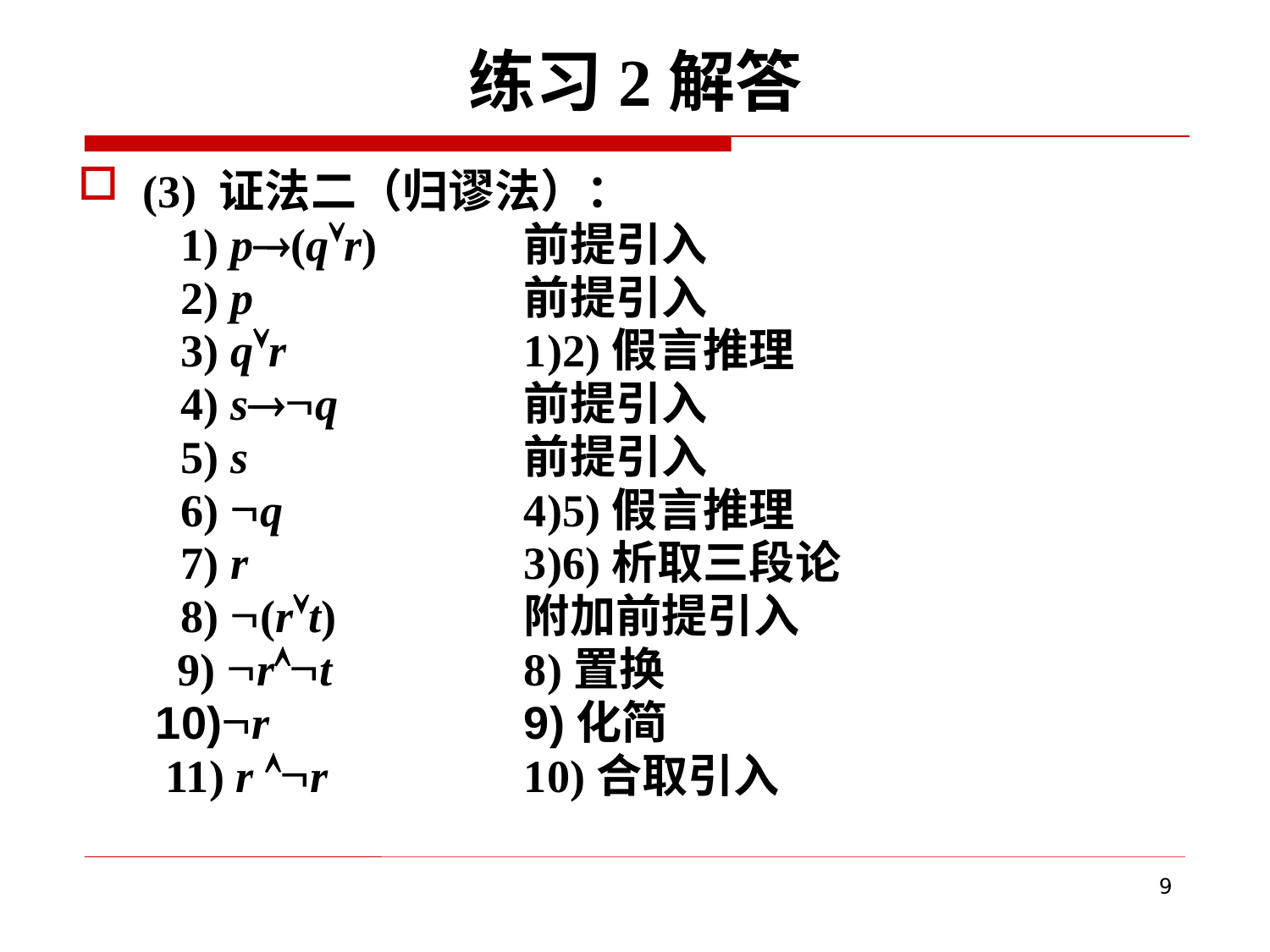

# 练习2解答
(3) 证法二（归谬法）：
         1) p→(q∨r) 		前提引入
         2) p                      	前提引入
         3) q∨r                   	1)2)假言推理
         4) s→¬q              	前提引入
         5) s                      	前提引入
         6) ¬q                    	4)5)假言推理
         7) r                       	3)6)析取三段论
         8) ¬(r∨t)		附加前提引入
 	   9) ¬r∧¬t		8)置换
	 10)¬r			9)化简
 	  11) r ∧¬r		10)合取引入
9